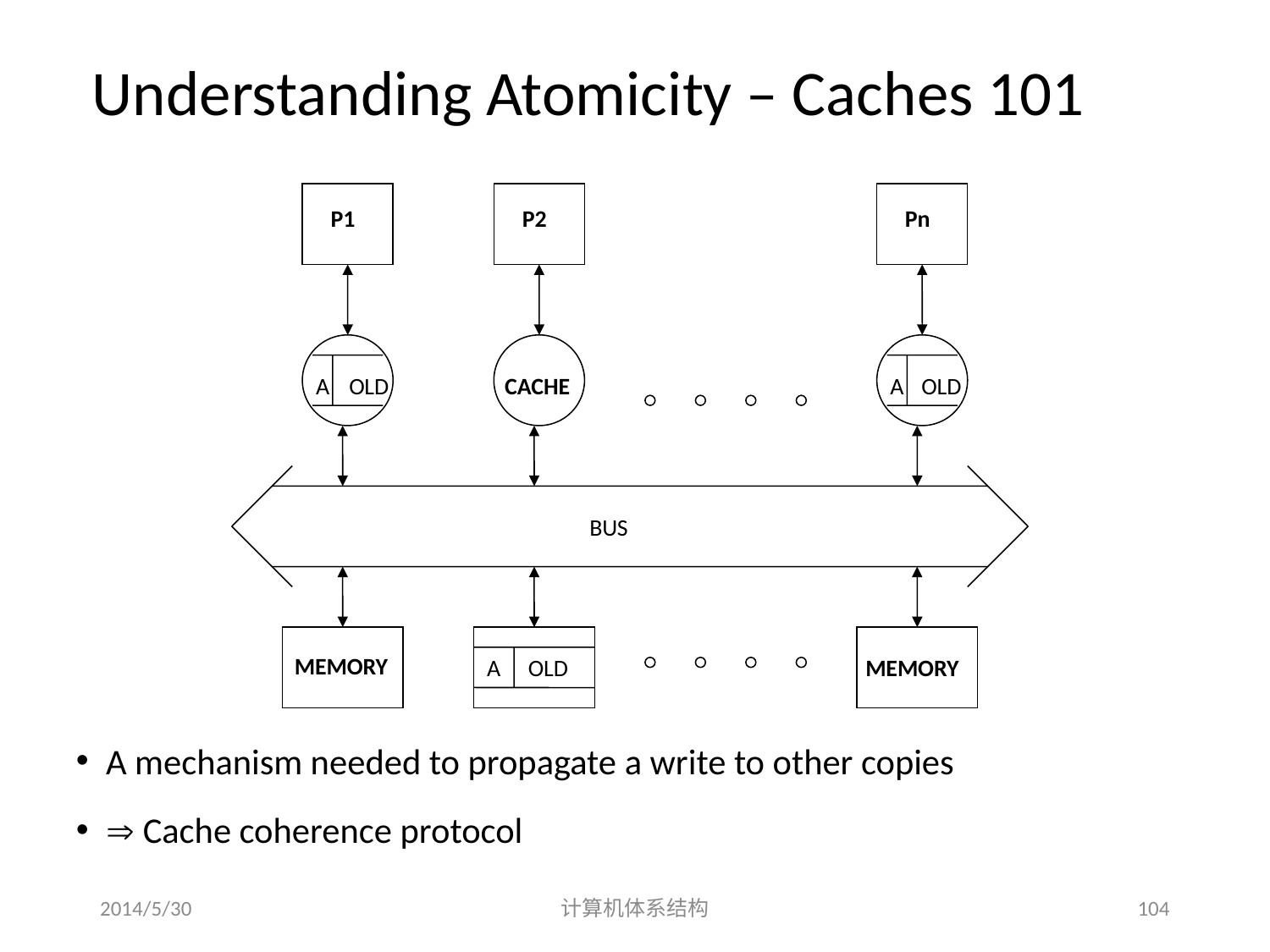

# Understanding Atomicity – Caches 101

P1
P2
Pn

A
OLD
CACHE
A
OLD

BUS

MEMORY
A
OLD
MEMORY

A mechanism needed to propagate a write to other copies
⇒ Cache coherence protocol

2014/5/30
计算机体系结构
104